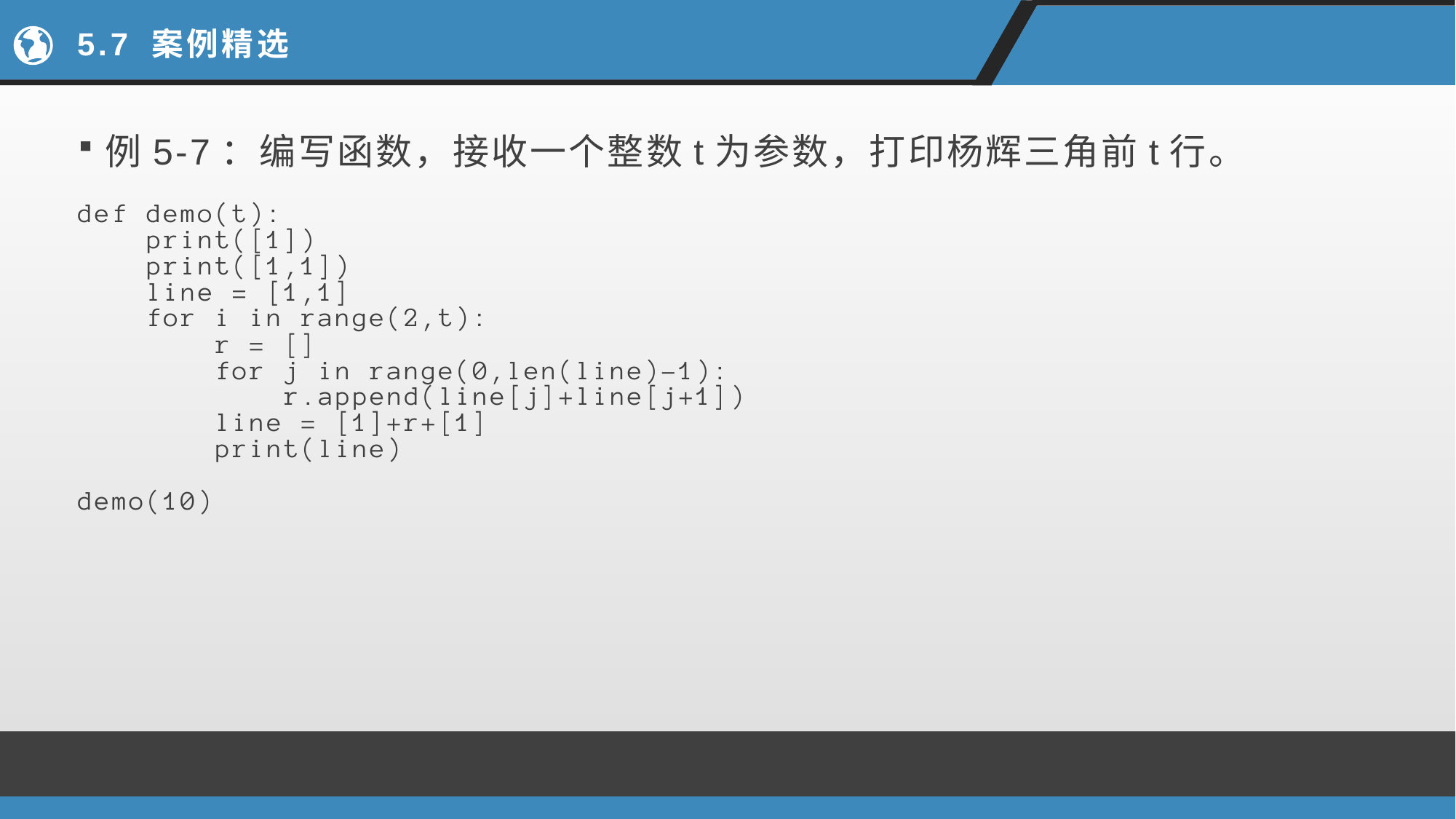

# 5.7 案例精选

例5-7：编写函数，接收一个整数t为参数，打印杨辉三角前t行。

def demo(t):
    print([1])
    print([1,1])
    line = [1,1]
    for i in range(2,t):
        r = []
        for j in range(0,len(line)-1):
            r.append(line[j]+line[j+1])
        line = [1]+r+[1]
        print(line)

demo(10)